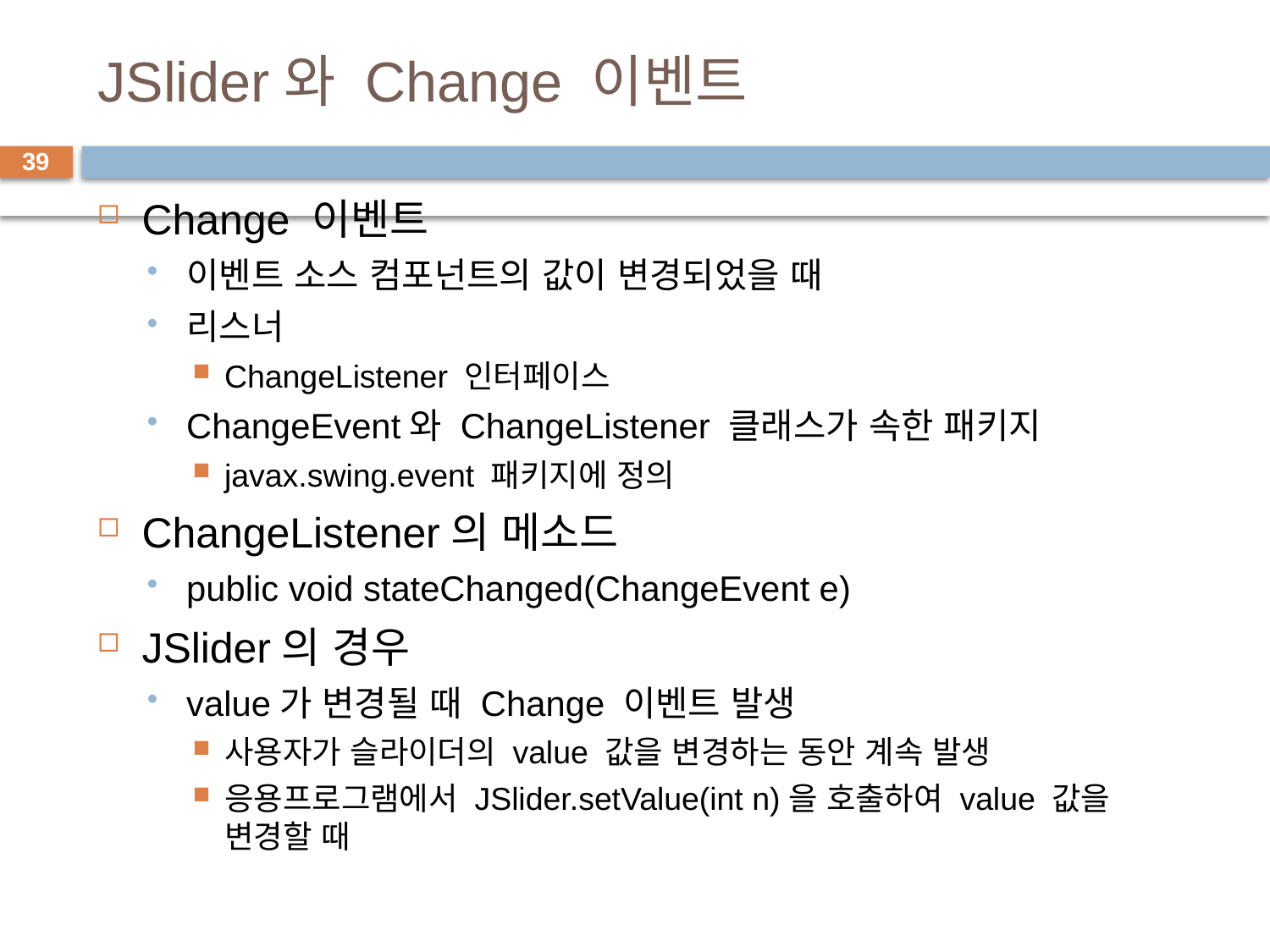

# JSlider와 Change 이벤트
39
Change 이벤트
이벤트 소스 컴포넌트의 값이 변경되었을 때
리스너
ChangeListener 인터페이스
ChangeEvent와 ChangeListener 클래스가 속한 패키지
javax.swing.event 패키지에 정의
ChangeListener의 메소드
public void stateChanged(ChangeEvent e)
JSlider의 경우
value가 변경될 때 Change 이벤트 발생
사용자가 슬라이더의 value 값을 변경하는 동안 계속 발생
응용프로그램에서 JSlider.setValue(int n)을 호출하여 value 값을 변경할 때